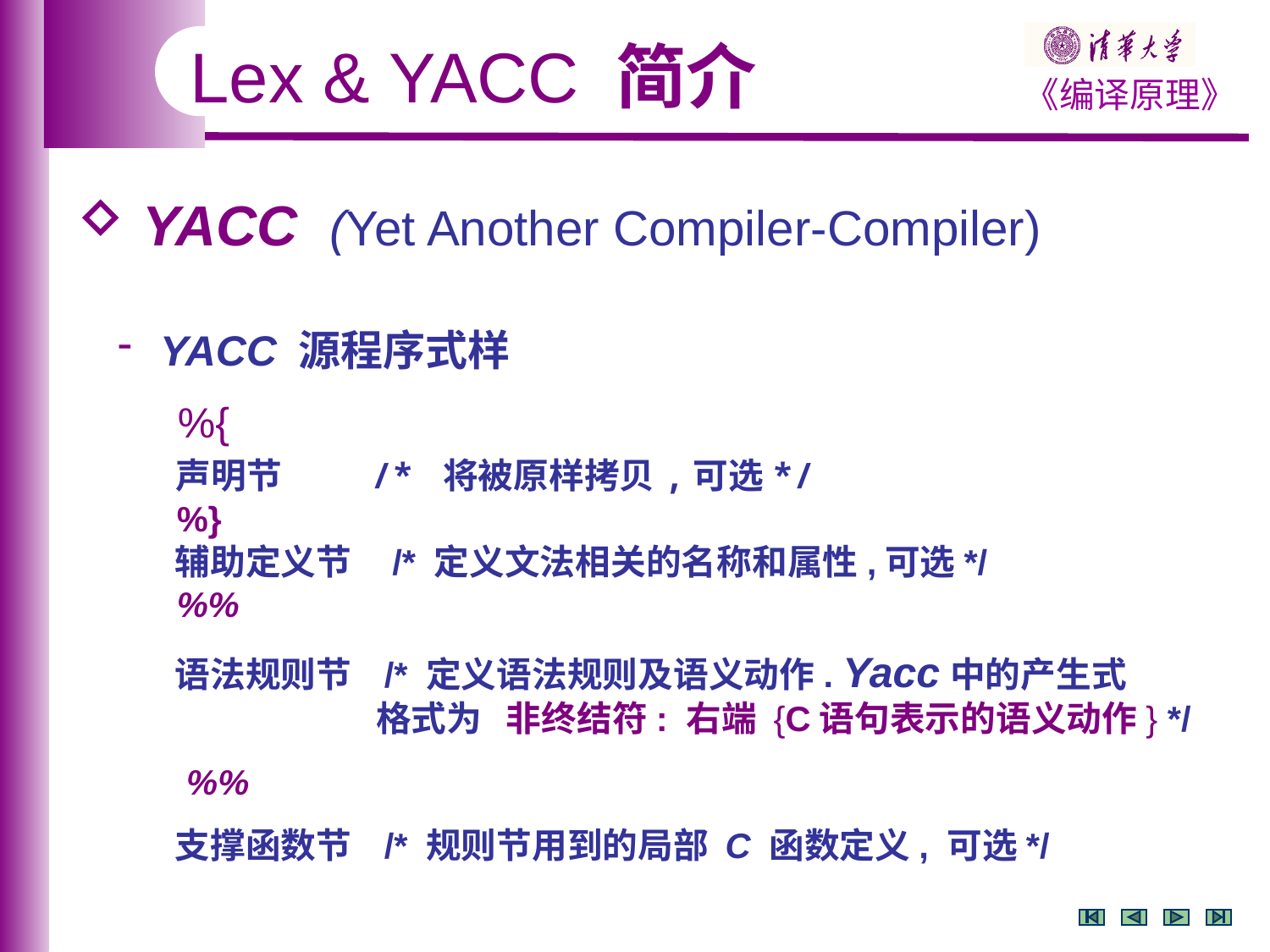

Lex & YACC 简介
 YACC  (Yet Another Compiler-Compiler)

 YACC 源程序式样

     %{
     声明节          /* 将被原样拷贝,可选*/
      %}
      辅助定义节    /* 定义文法相关的名称和属性,可选*/
      %%

      语法规则节   /* 定义语法规则及语义动作. Yacc中的产生式
                               格式为   非终结符: 右端 {C语句表示的语义动作} */

       %%

      支撑函数节   /* 规则节用到的局部 C 函数定义, 可选*/